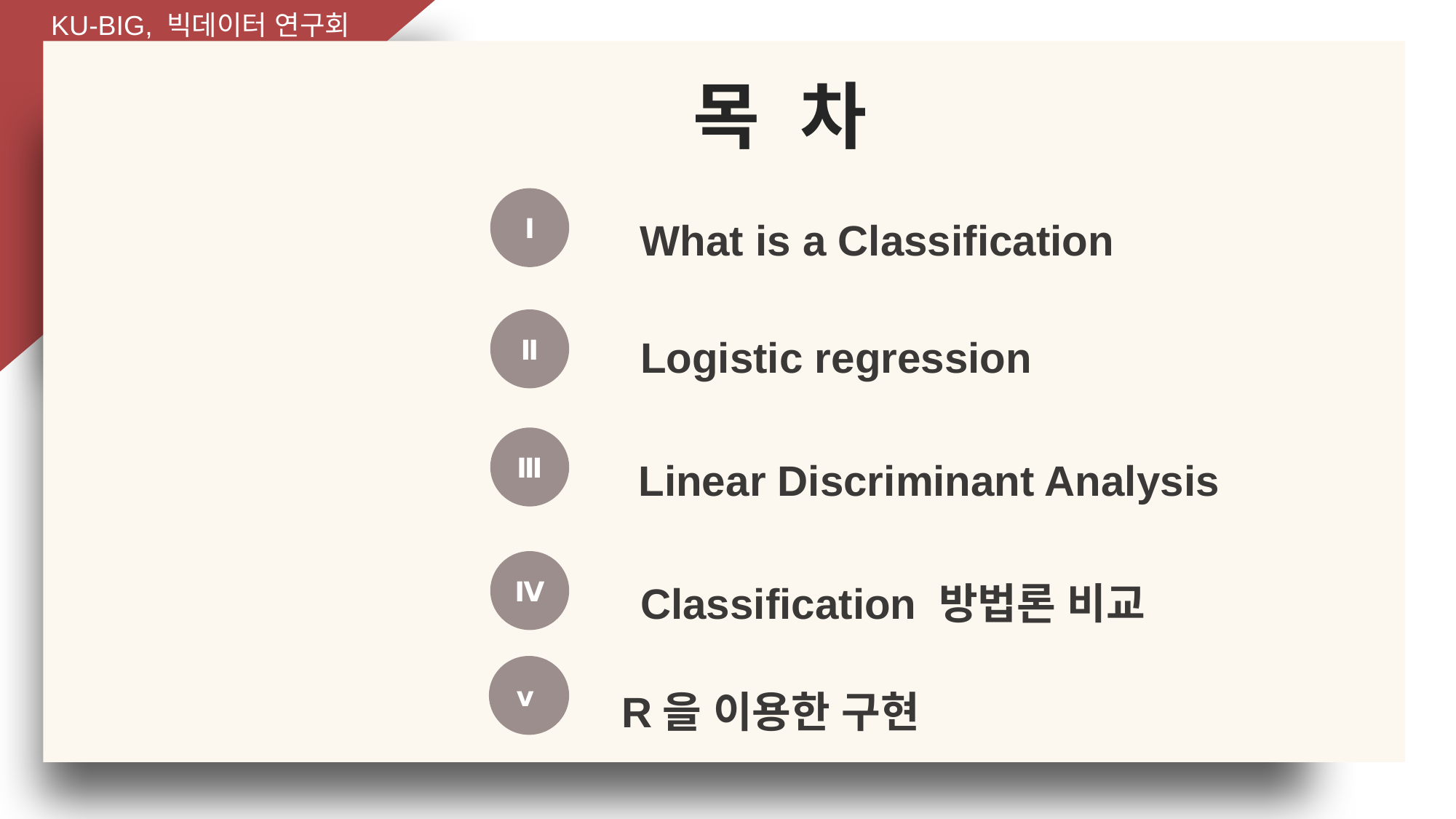

목  차
What is a Classification
Ⅰ
Logistic regression
Ⅱ
Linear Discriminant Analysis
Ⅲ
Classification 방법론 비교
Ⅳ
     R을 이용한 구현
ⅴ